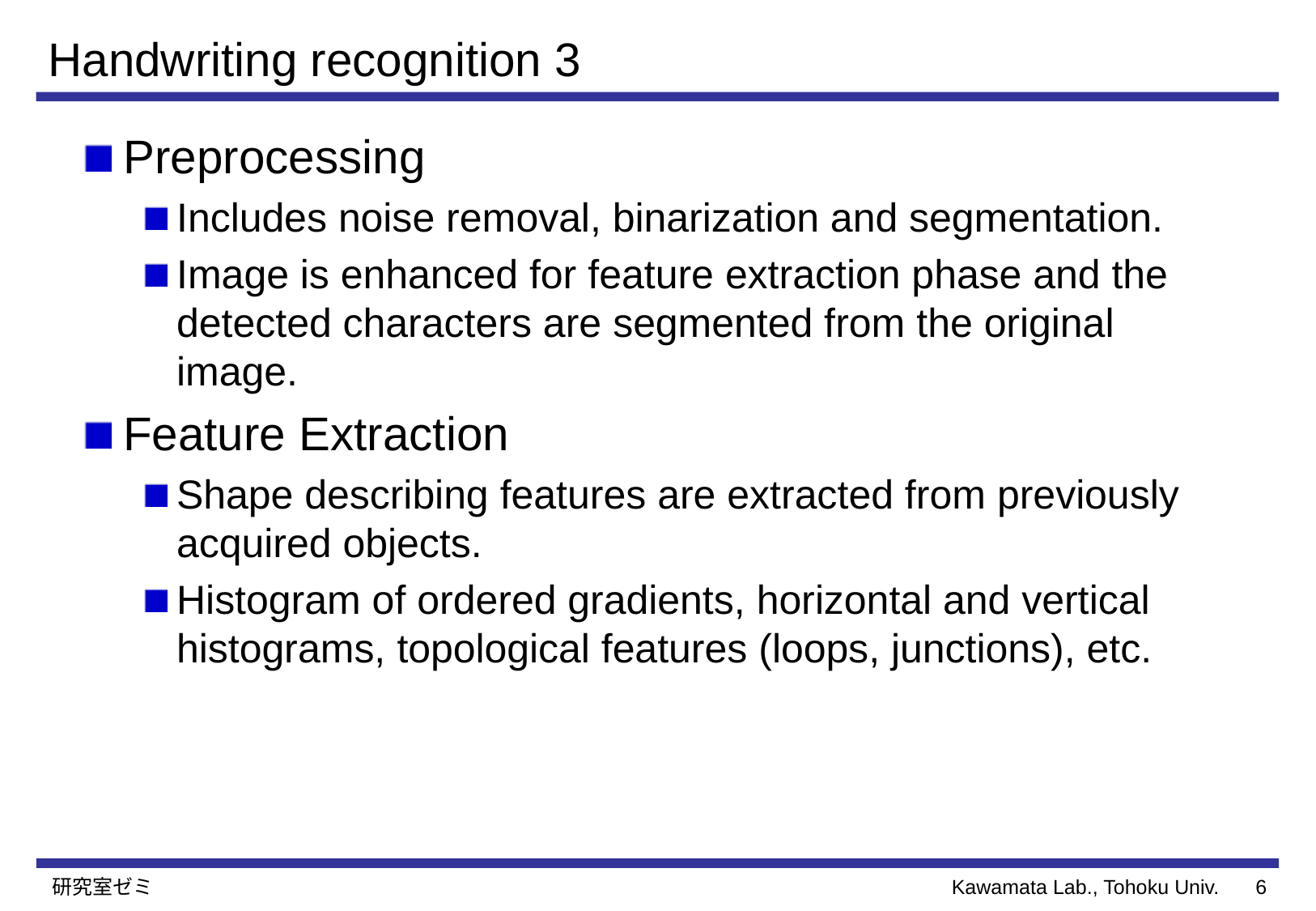

# Handwriting recognition 3
Preprocessing
Includes noise removal, binarization and segmentation.
Image is enhanced for feature extraction phase and the detected characters are segmented from the original image.
Feature Extraction
Shape describing features are extracted from previously acquired objects.
Histogram of ordered gradients, horizontal and vertical histograms, topological features (loops, junctions), etc.
研究室ゼミ
6